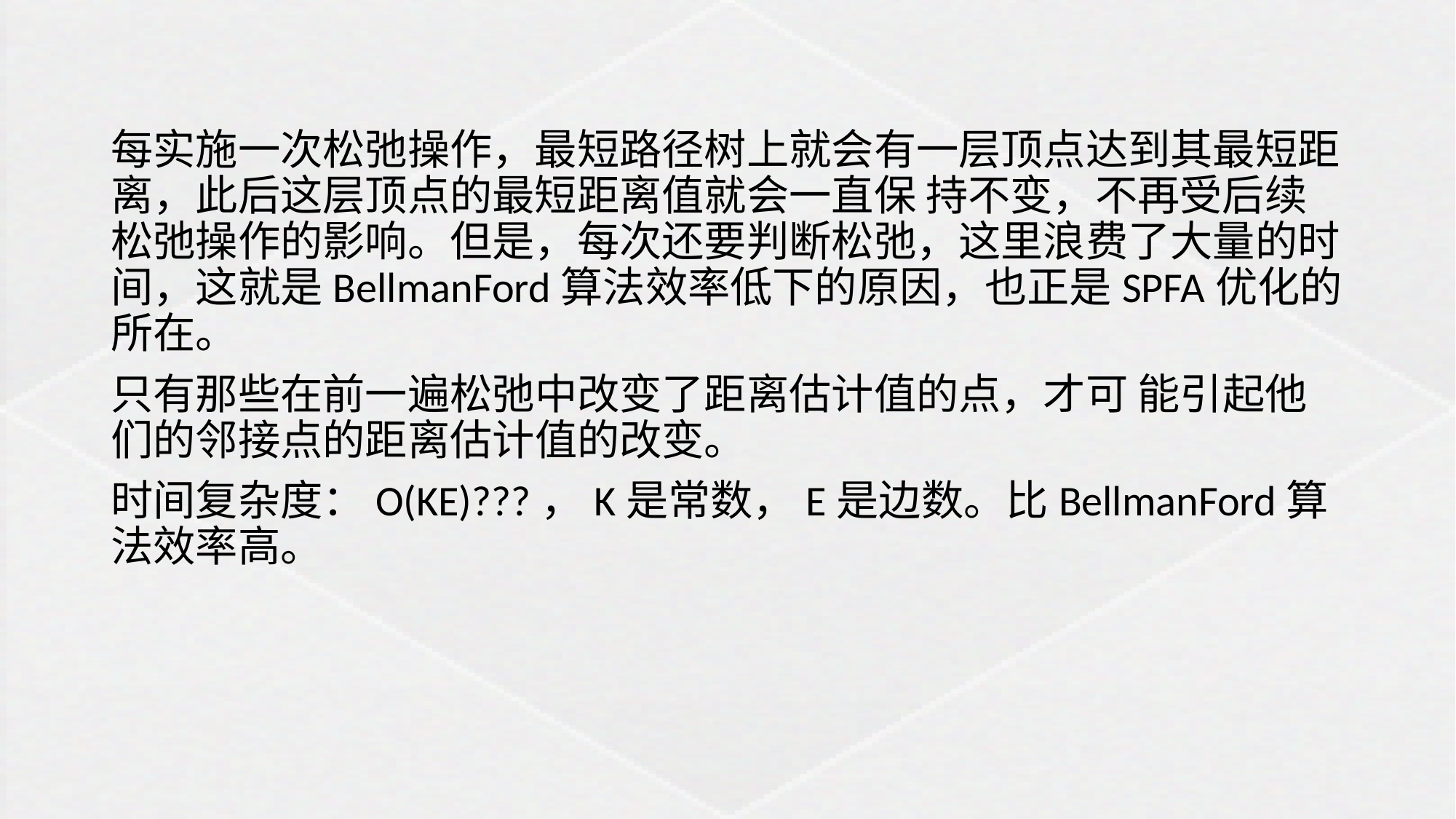

每实施一次松弛操作，最短路径树上就会有一层顶点达到其最短距离，此后这层顶点的最短距离值就会一直保 持不变，不再受后续松弛操作的影响。但是，每次还要判断松弛，这里浪费了大量的时间，这就是BellmanFord算法效率低下的原因，也正是SPFA优化的所在。
只有那些在前一遍松弛中改变了距离估计值的点，才可 能引起他们的邻接点的距离估计值的改变。
时间复杂度：O(KE)???，K是常数，E是边数。比BellmanFord算法效率高。